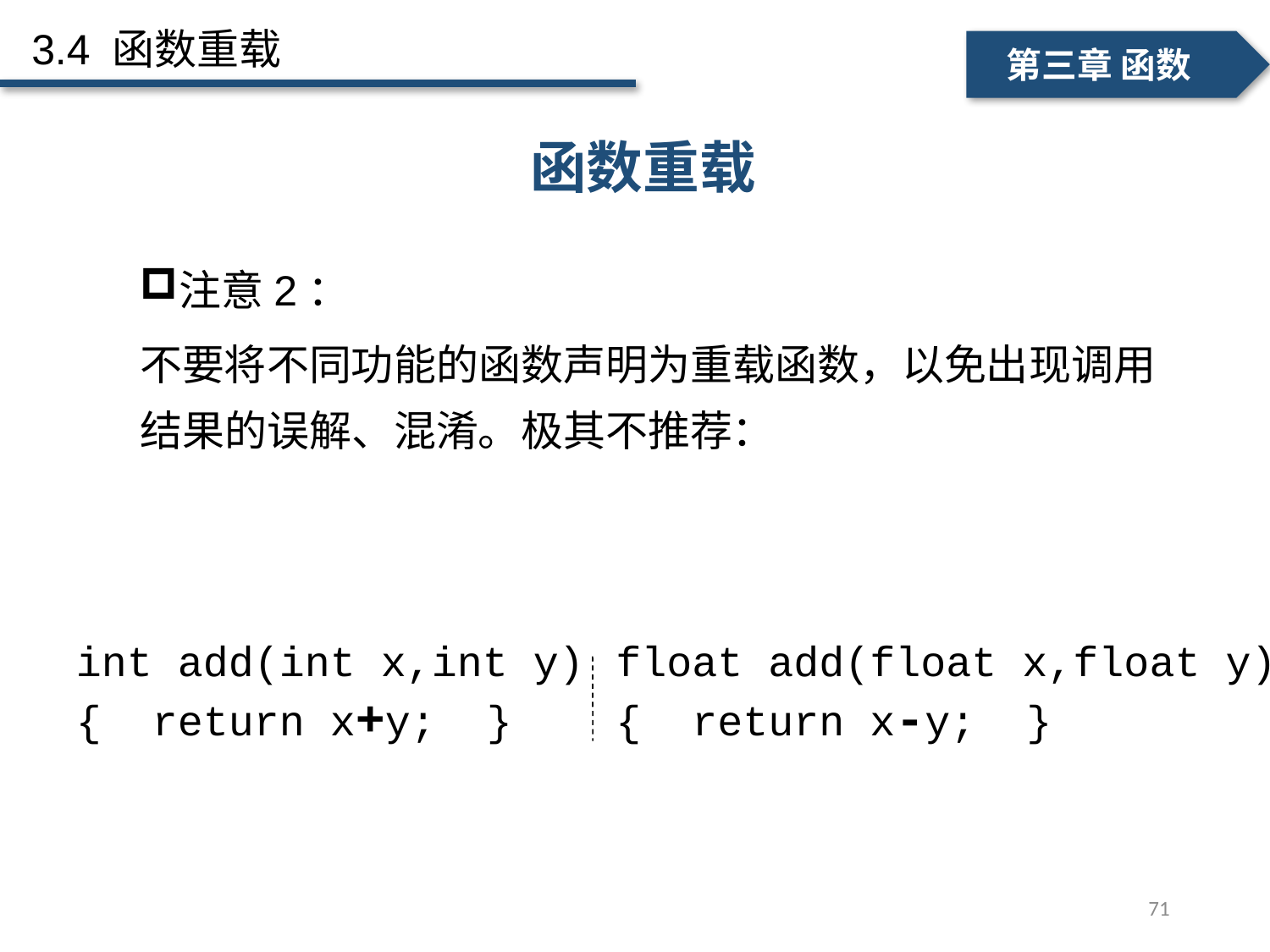

3.4 函数重载
一、个人简介
二、学术成绩

第三章 函数
# 注意事项
注意事项

函数重载
注意2：
不要将不同功能的函数声明为重载函数，以免出现调用结果的误解、混淆。极其不推荐：
int add(int x,int y)
{  return x+y;  }
float add(float x,float y)
{  return x-y;  }

71